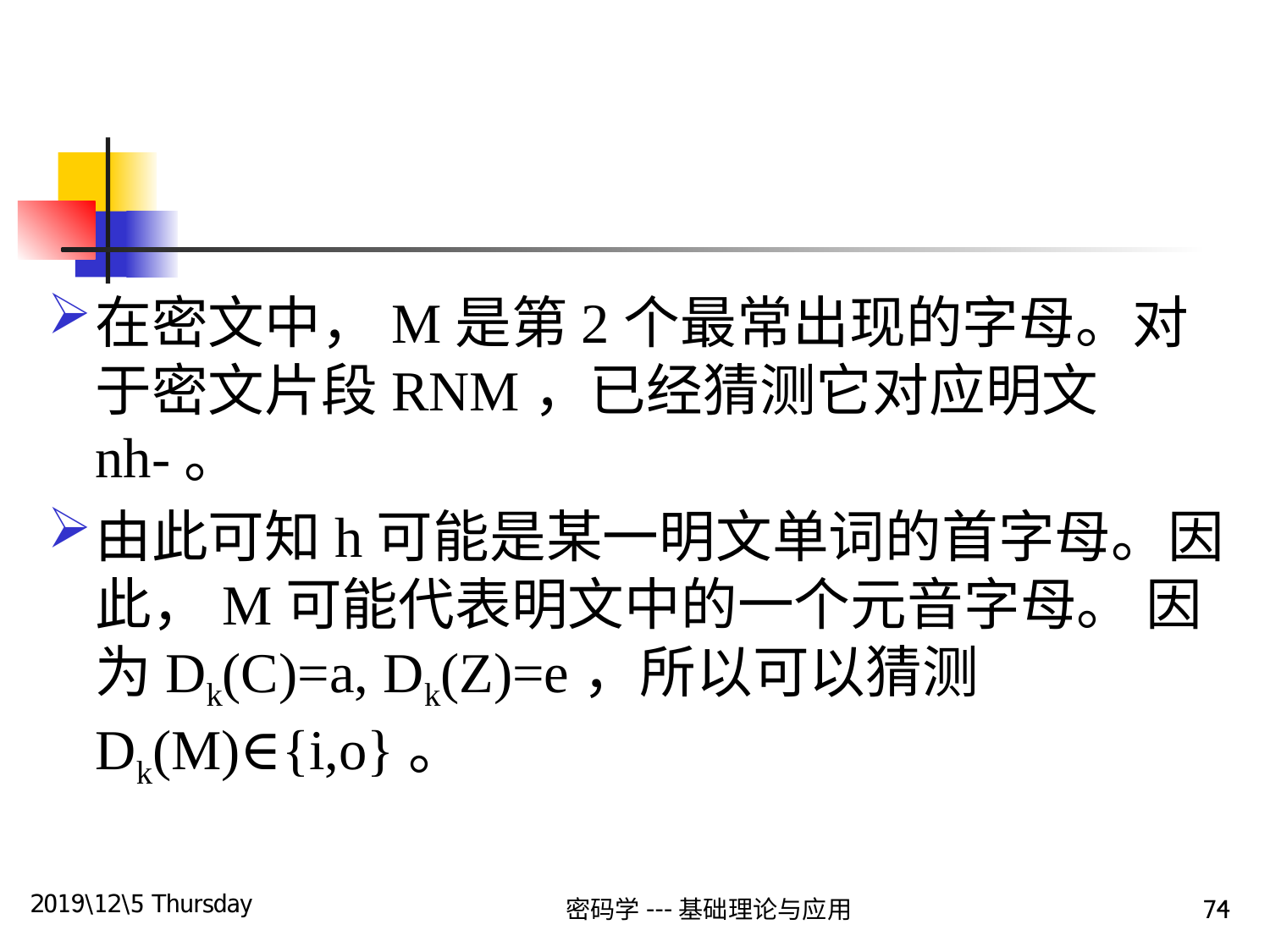

#
在密文中，M是第2个最常出现的字母。对于密文片段RNM，已经猜测它对应明文nh-。
由此可知h可能是某一明文单词的首字母。因此，M可能代表明文中的一个元音字母。 因为Dk(C)=a, Dk(Z)=e，所以可以猜测 Dk(M)∈{i,o}。

密码学---基础理论与应用
74
2019\12\5 Thursday